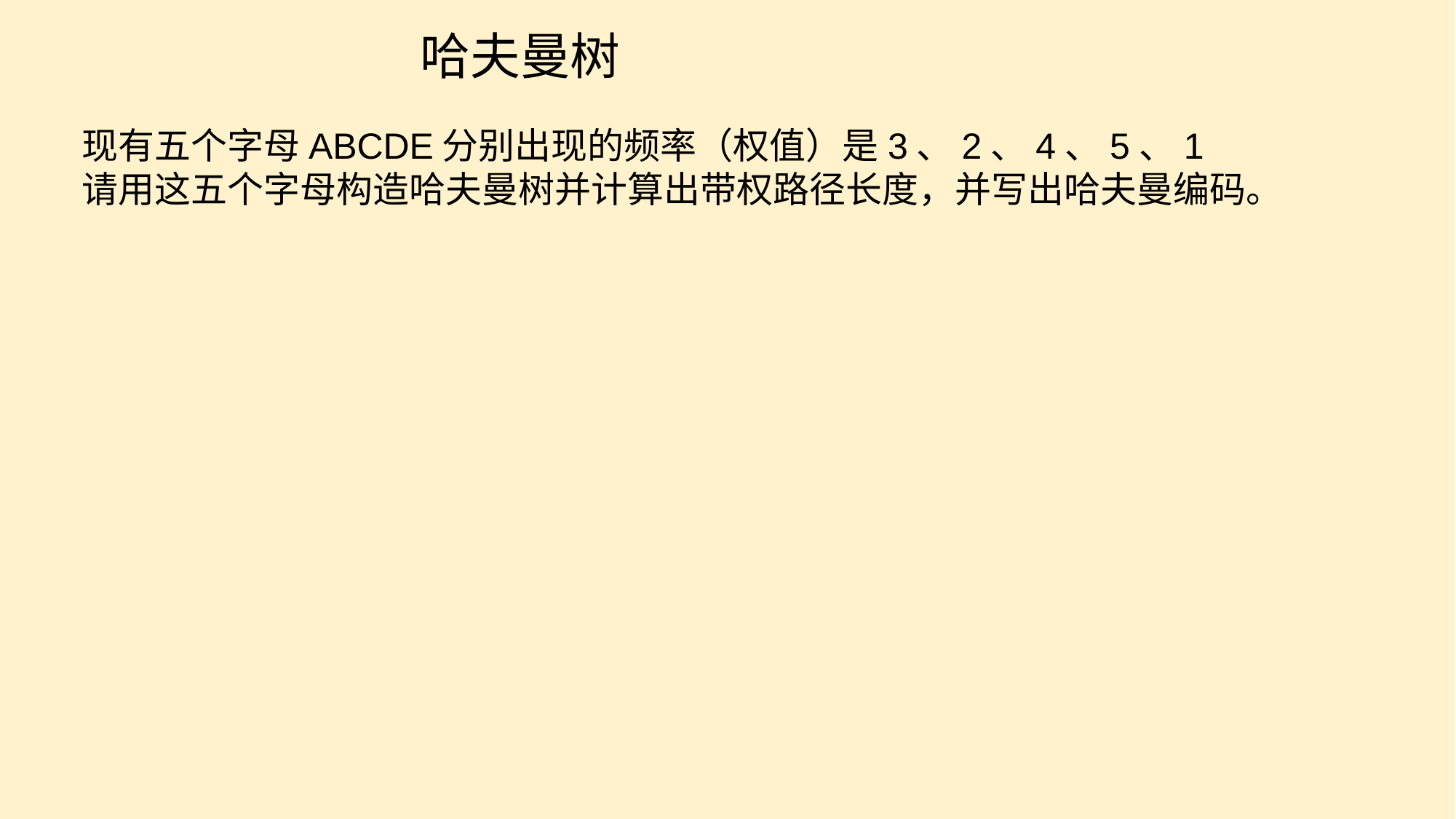

哈夫曼树
现有五个字母ABCDE分别出现的频率（权值）是3、2、4、5、1
请用这五个字母构造哈夫曼树并计算出带权路径长度，并写出哈夫曼编码。
e7d195523061f1c0f0ec610a92cff745ee13794c7b8d98f8E73673273C9E8BE17CC3D63B9B1D6426C348A354AD505654C28F453CD7C8F90EADD06C08281DAED7140E5AAAED5880ECE414DFB6A93B82BE019406867034C3A8500A4827DCF3FBF74A471B736410707E336A01C9ADC9BE02ACCB8DF2121D81636A067B8AE80C6AB6F014154F4E7B7247